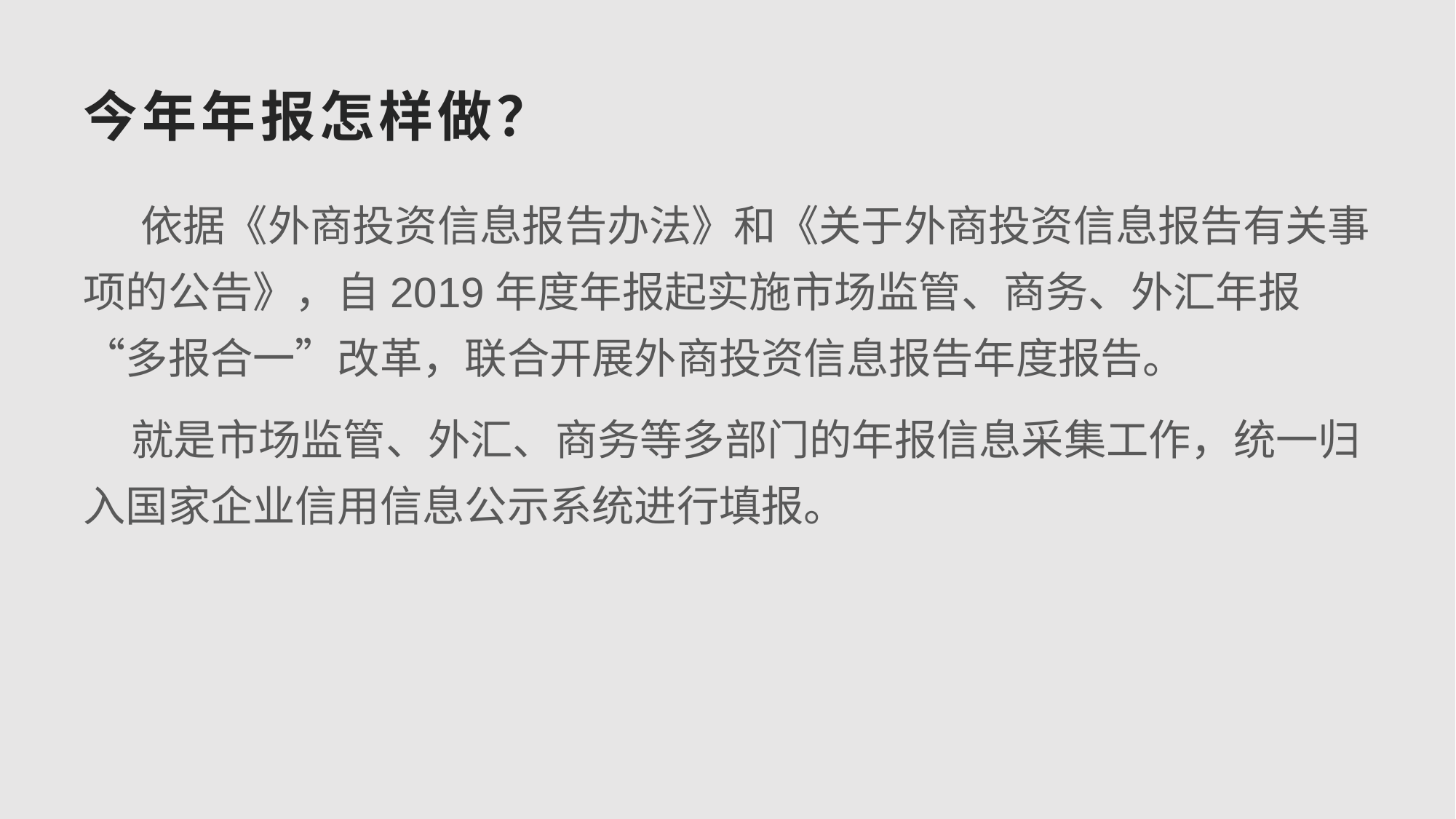

# 今年年报怎样做？
     依据《外商投资信息报告办法》和《关于外商投资信息报告有关事项的公告》，自2019年度年报起实施市场监管、商务、外汇年报“多报合一”改革，联合开展外商投资信息报告年度报告。
    就是市场监管、外汇、商务等多部门的年报信息采集工作，统一归入国家企业信用信息公示系统进行填报。